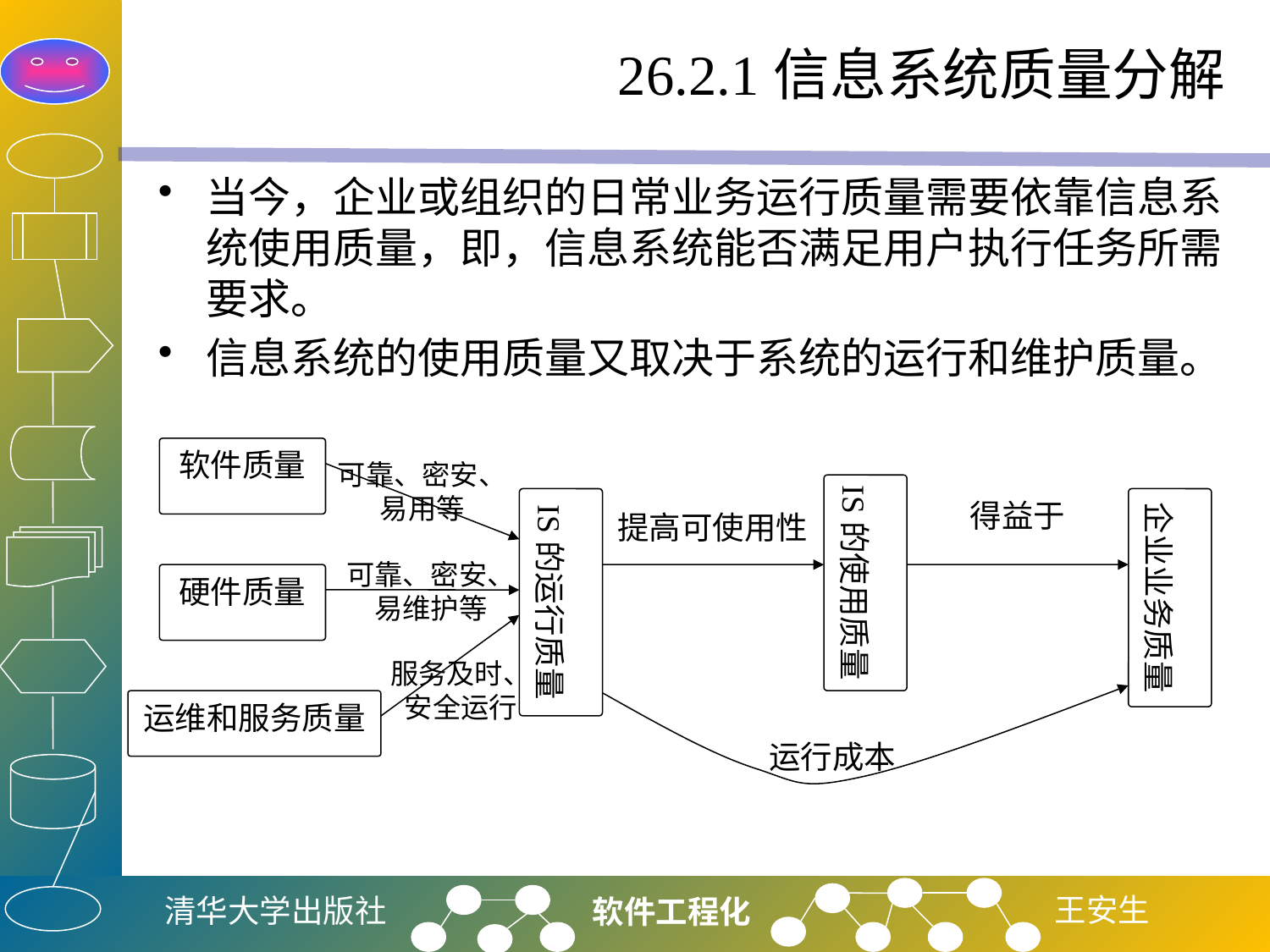

# 26.2.1信息系统质量分解
当今，企业或组织的日常业务运行质量需要依靠信息系统使用质量，即，信息系统能否满足用户执行任务所需要求。
信息系统的使用质量又取决于系统的运行和维护质量。

软件质量
可靠、密安、
易用等

IS的使用质量
IS的运行质量
得益于
企业业务质量
提高可使用性
可靠、密安、
易维护等

硬件质量

服务及时、
安全运行
运维和服务质量
运行成本